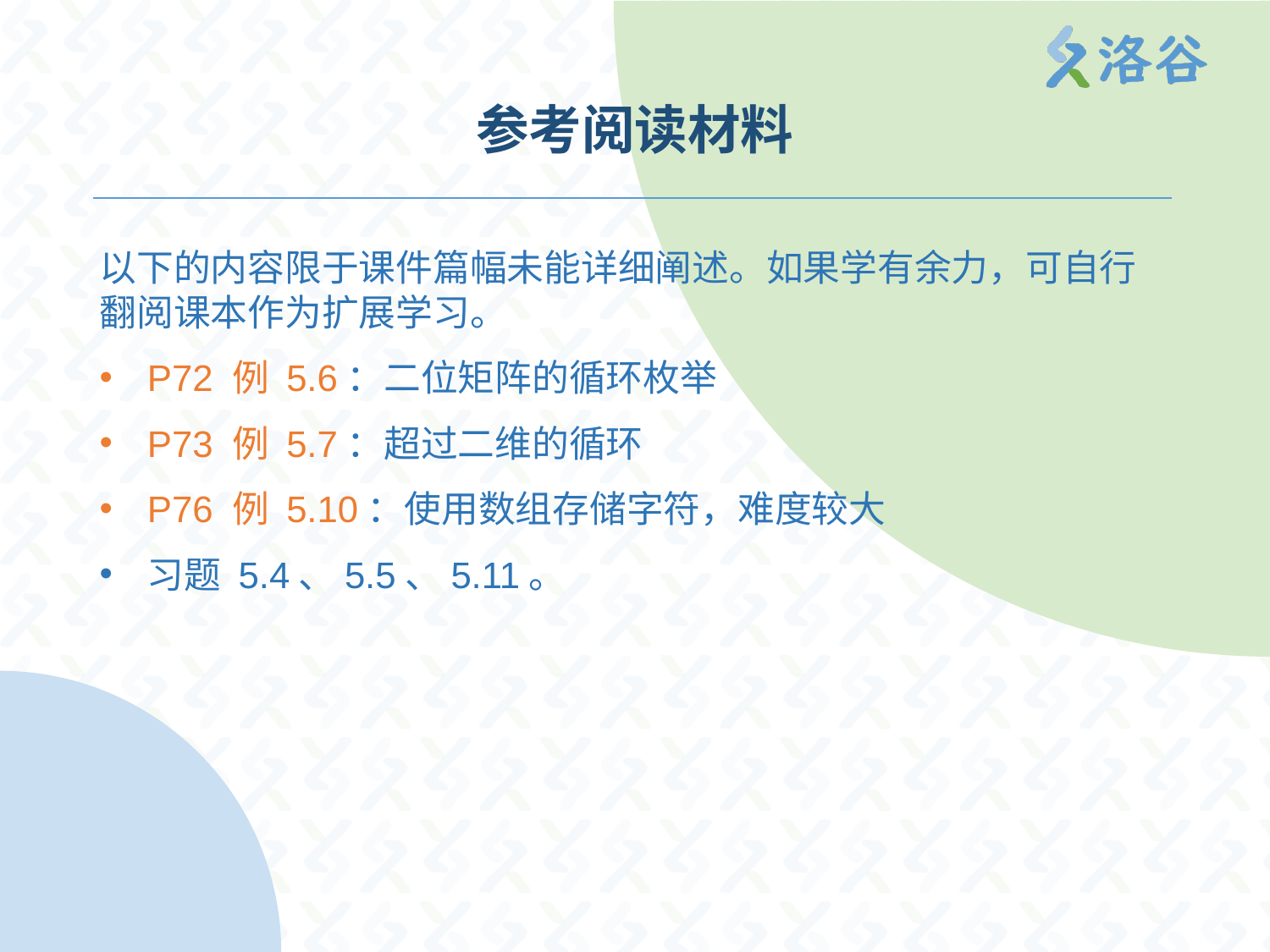

# 参考阅读材料
以下的内容限于课件篇幅未能详细阐述。如果学有余力，可自行翻阅课本作为扩展学习。
P72 例 5.6：二位矩阵的循环枚举
P73 例 5.7：超过二维的循环
P76 例 5.10：使用数组存储字符，难度较大
习题 5.4、5.5、5.11。